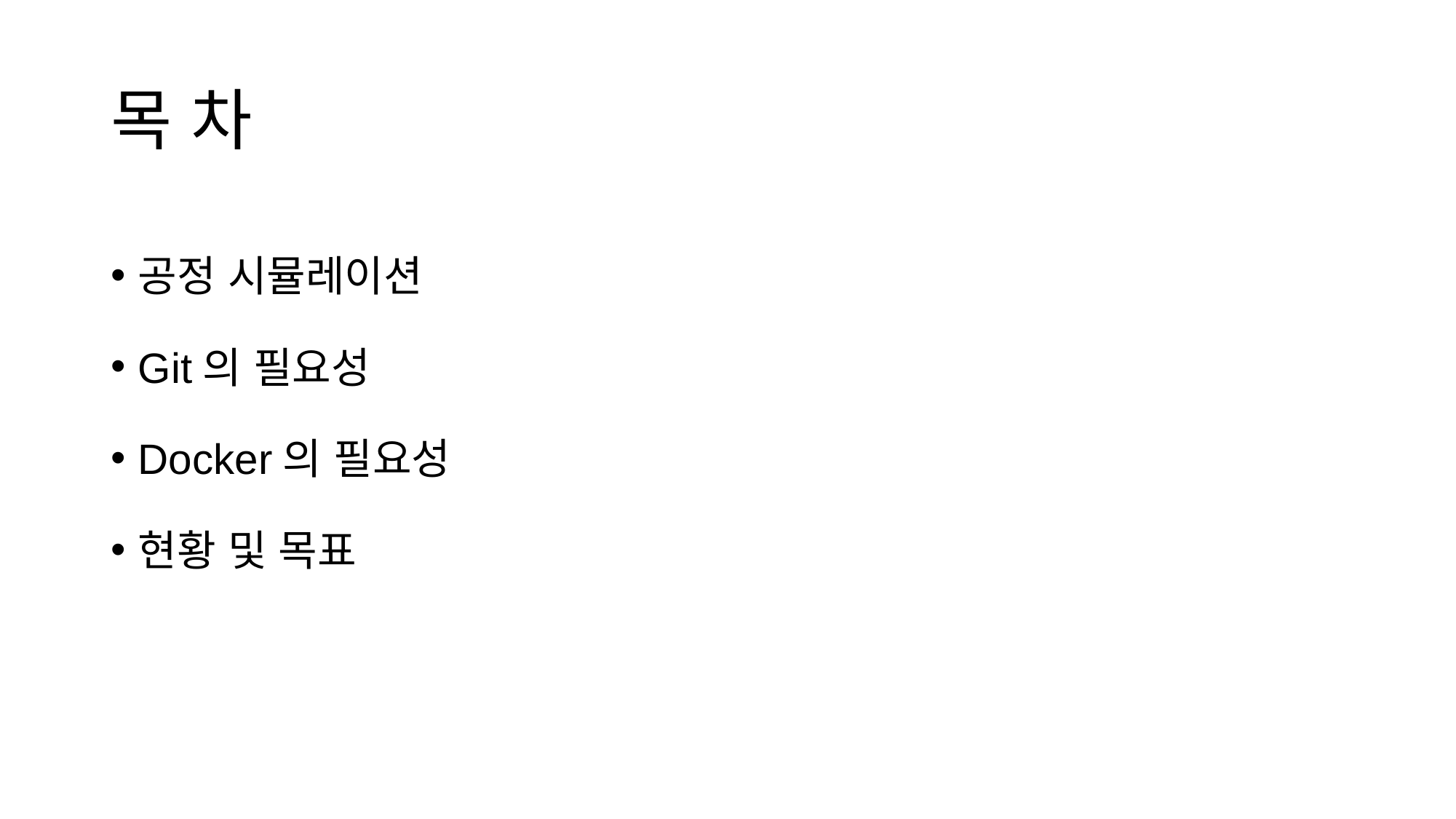

# 목 차
공정 시뮬레이션
Git의 필요성
Docker의 필요성
현황 및 목표